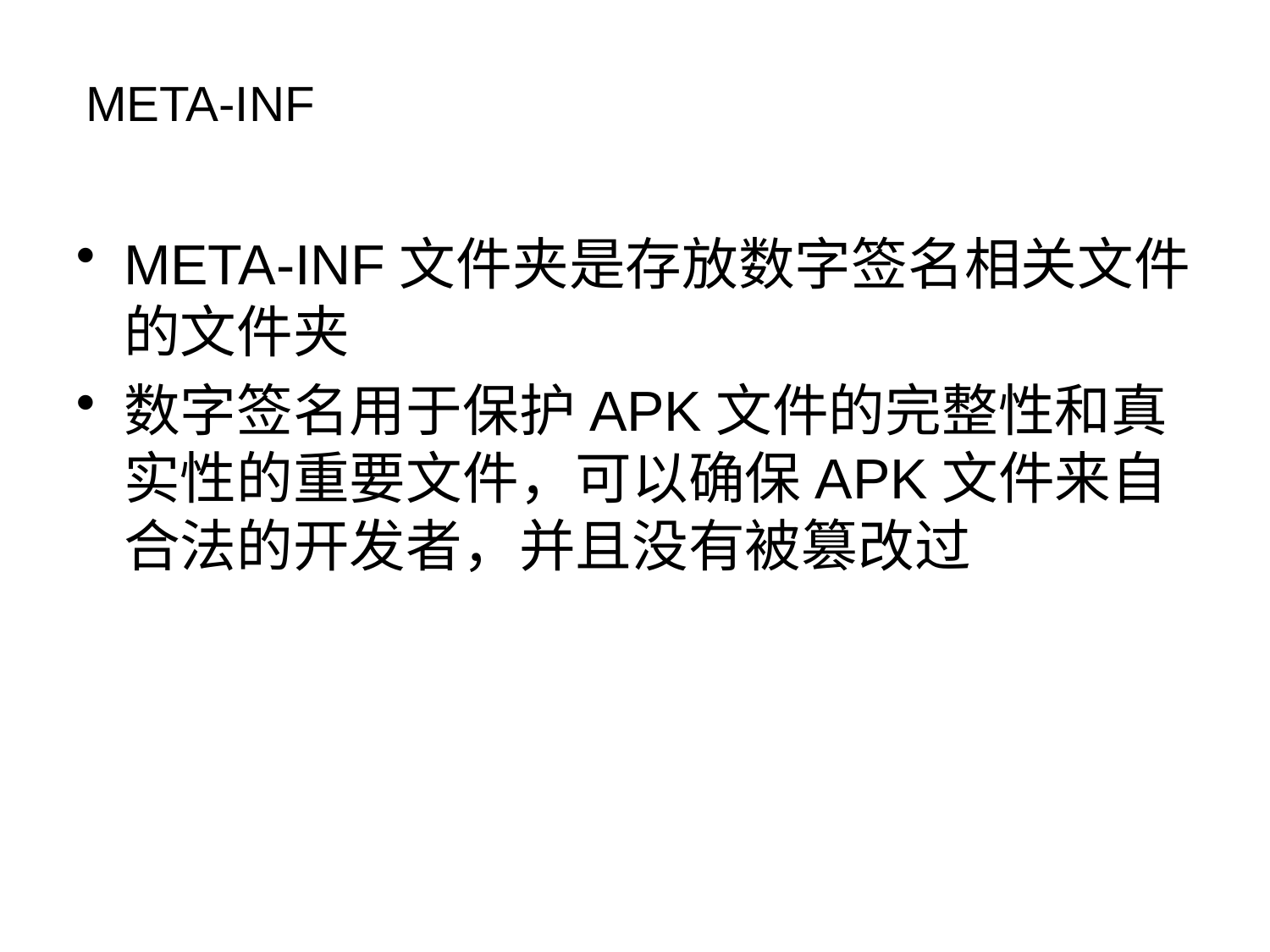

# META-INF
META-INF文件夹是存放数字签名相关文件的文件夹
数字签名用于保护APK文件的完整性和真实性的重要文件，可以确保APK文件来自合法的开发者，并且没有被篡改过